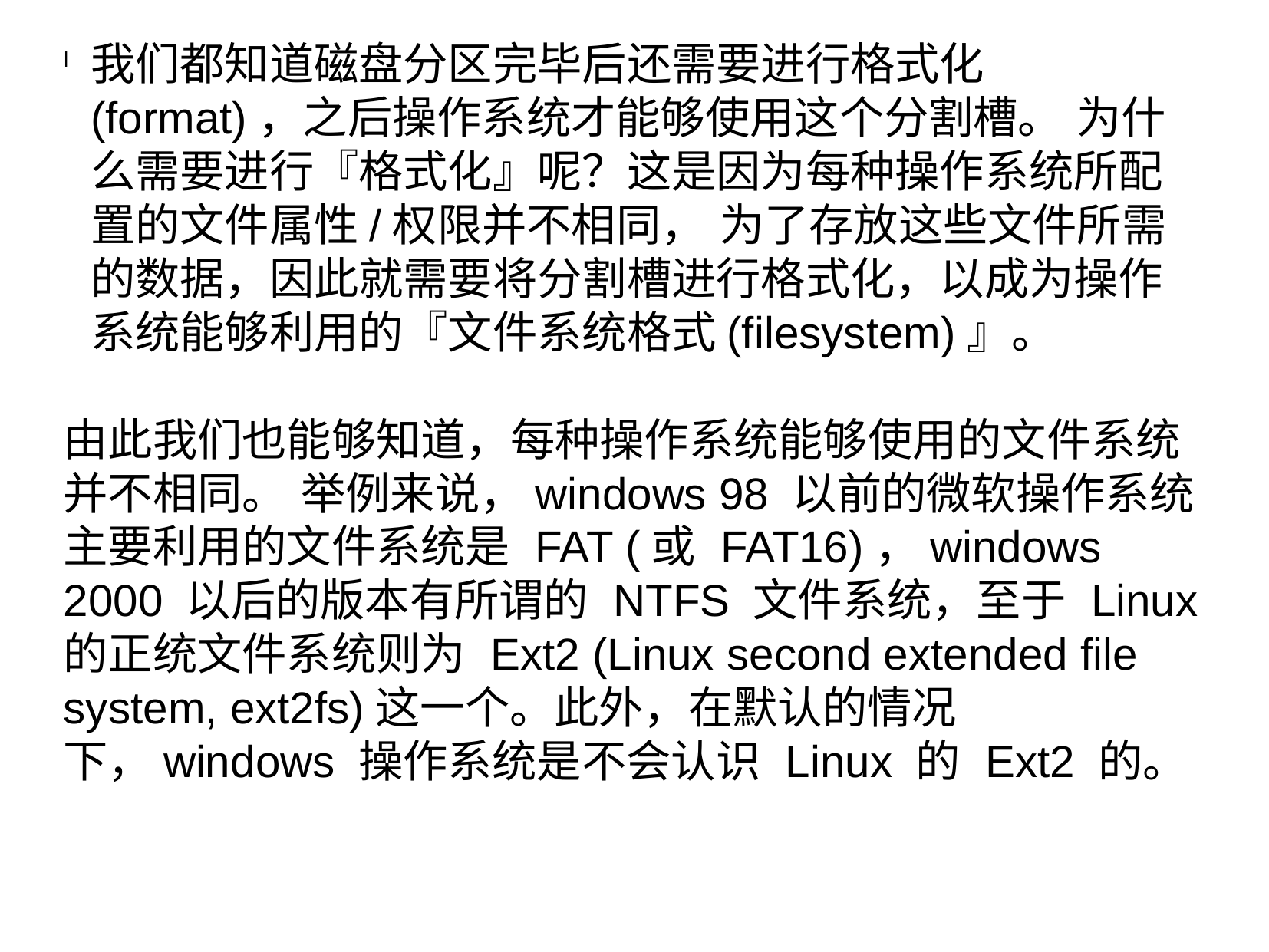

我们都知道磁盘分区完毕后还需要进行格式化(format)，之后操作系统才能够使用这个分割槽。 为什么需要进行『格式化』呢？这是因为每种操作系统所配置的文件属性/权限并不相同， 为了存放这些文件所需的数据，因此就需要将分割槽进行格式化，以成为操作系统能够利用的『文件系统格式(filesystem)』。

由此我们也能够知道，每种操作系统能够使用的文件系统并不相同。 举例来说，windows 98 以前的微软操作系统主要利用的文件系统是 FAT (或 FAT16)，windows 2000 以后的版本有所谓的 NTFS 文件系统，至于 Linux 的正统文件系统则为 Ext2 (Linux second extended file system, ext2fs)这一个。此外，在默认的情况下，windows 操作系统是不会认识 Linux 的 Ext2 的。